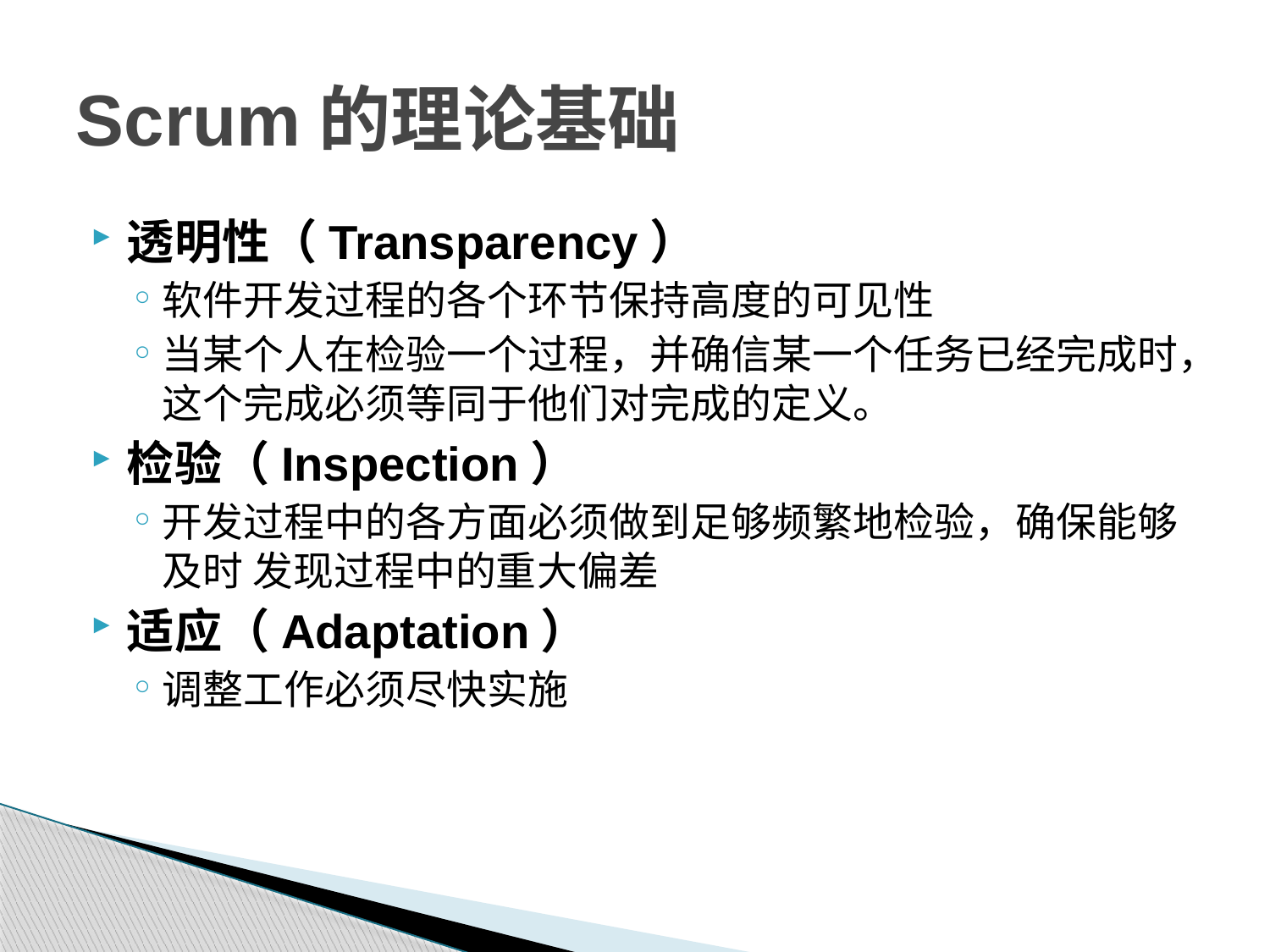

# Scrum的理论基础
透明性（Transparency）
软件开发过程的各个环节保持高度的可见性
当某个人在检验一个过程，并确信某一个任务已经完成时，这个完成必须等同于他们对完成的定义。
检验（Inspection）
开发过程中的各方面必须做到足够频繁地检验，确保能够及时 发现过程中的重大偏差
适应（Adaptation）
调整工作必须尽快实施